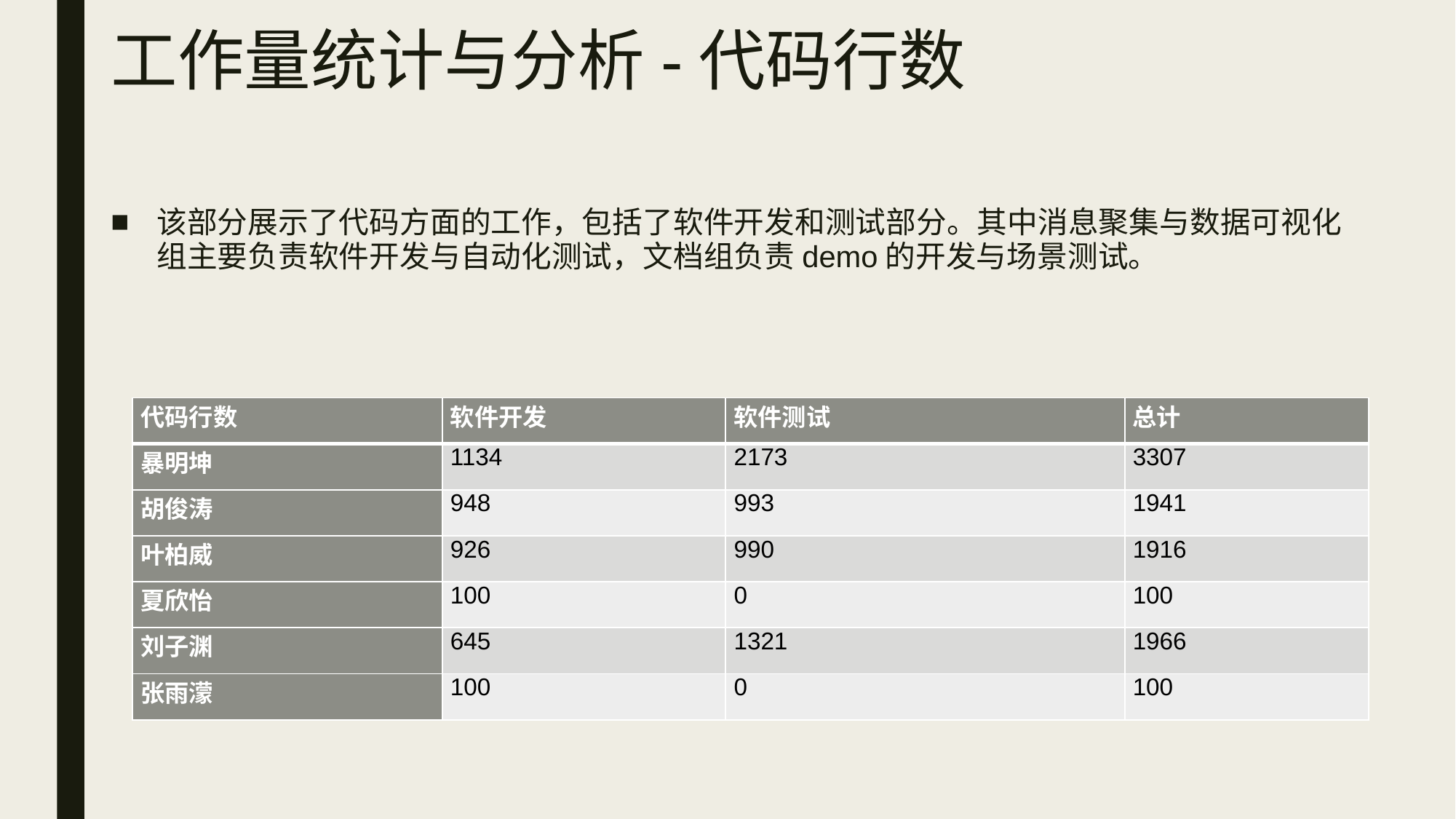

# 工作量统计与分析-代码行数
该部分展示了代码方面的工作，包括了软件开发和测试部分。其中消息聚集与数据可视化组主要负责软件开发与自动化测试，文档组负责demo的开发与场景测试。
| 代码行数 | 软件开发 | 软件测试 | 总计 |
| --- | --- | --- | --- |
| 暴明坤 | 1134 | 2173 | 3307 |
| 胡俊涛 | 948 | 993 | 1941 |
| 叶柏威 | 926 | 990 | 1916 |
| 夏欣怡 | 100 | 0 | 100 |
| 刘子渊 | 645 | 1321 | 1966 |
| 张雨濛 | 100 | 0 | 100 |